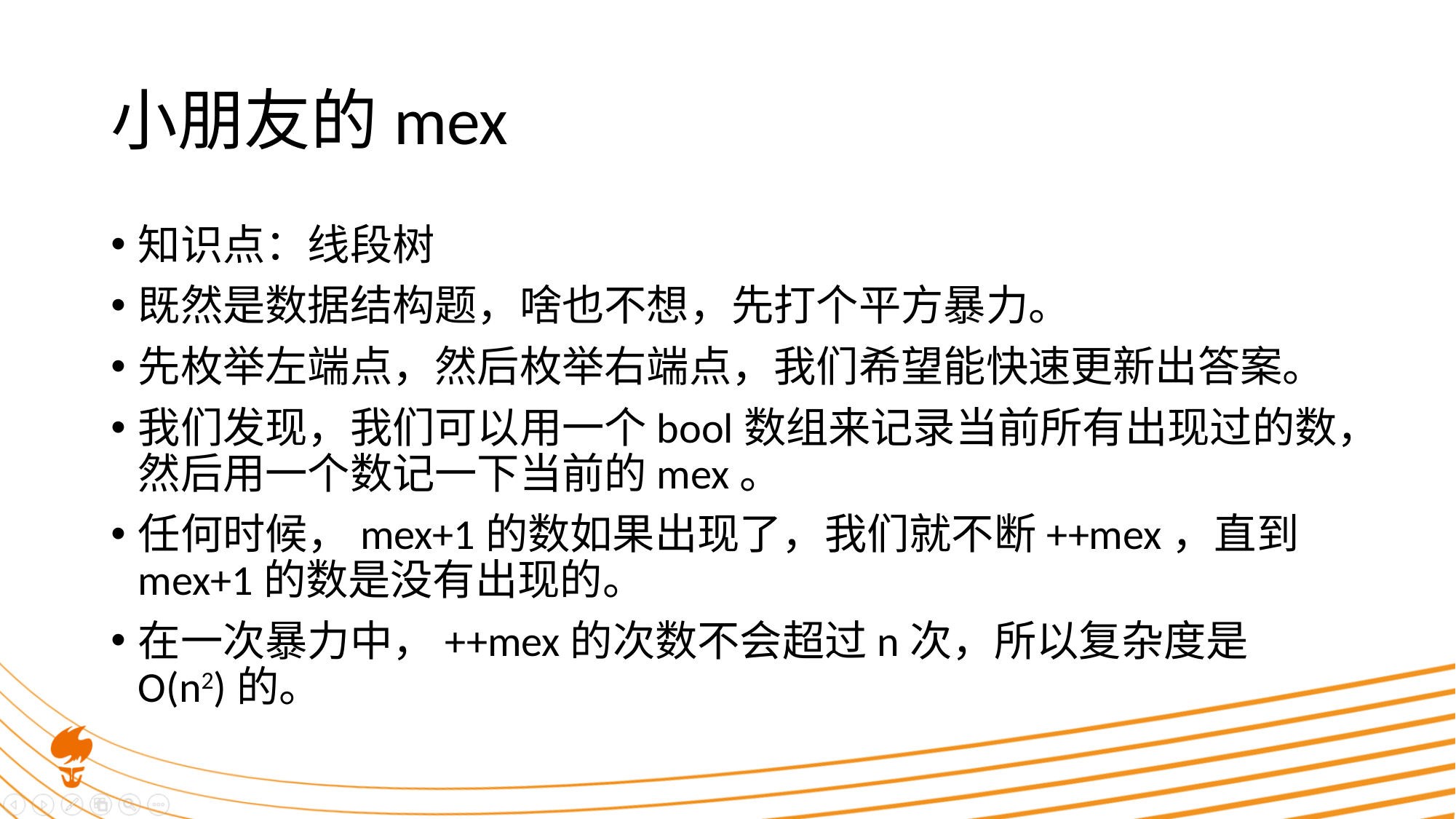

# 小朋友的mex
知识点：线段树
既然是数据结构题，啥也不想，先打个平方暴力。
先枚举左端点，然后枚举右端点，我们希望能快速更新出答案。
我们发现，我们可以用一个bool数组来记录当前所有出现过的数，然后用一个数记一下当前的mex。
任何时候，mex+1的数如果出现了，我们就不断++mex，直到mex+1的数是没有出现的。
在一次暴力中，++mex的次数不会超过n次，所以复杂度是O(n2)的。